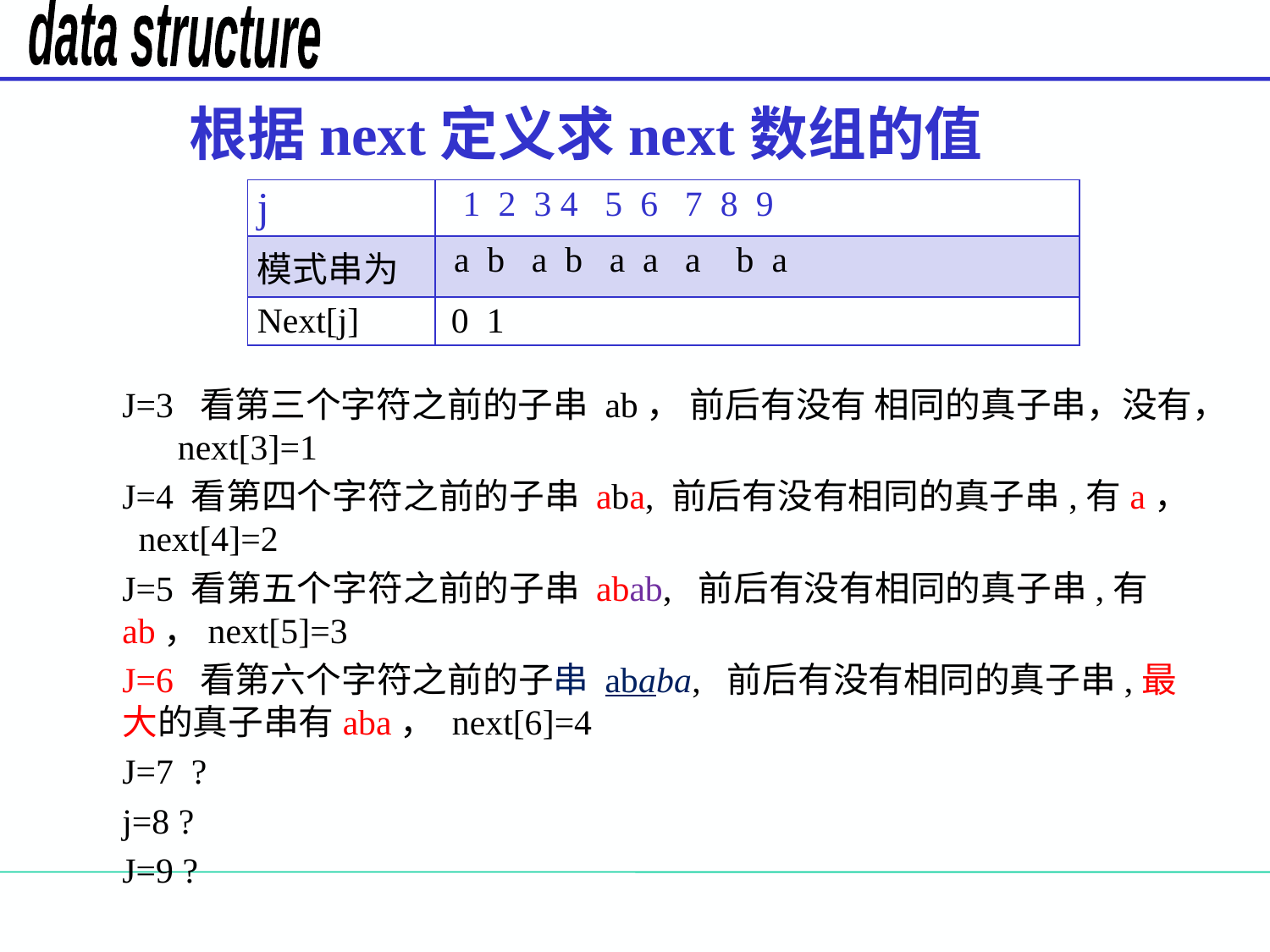

# 根据next定义求next数组的值
| j | 1 2 3 4 5 6 7 8 9 |
| --- | --- |
| 模式串为 | a b a b a a a b a |
| Next[j] | 0 1 |
J=3  看第三个字符之前的子串 ab， 前后有没有 相同的真子串，没有，      next[3]=1
J=4 看第四个字符之前的子串 aba, 前后有没有相同的真子串,有a，    next[4]=2
J=5 看第五个字符之前的子串 abab,  前后有没有相同的真子串,有ab，next[5]=3
J=6  看第六个字符之前的子串 ababa,  前后有没有相同的真子串,最大的真子串有aba， next[6]=4
J=7  ?
j=8 ?
J=9 ?